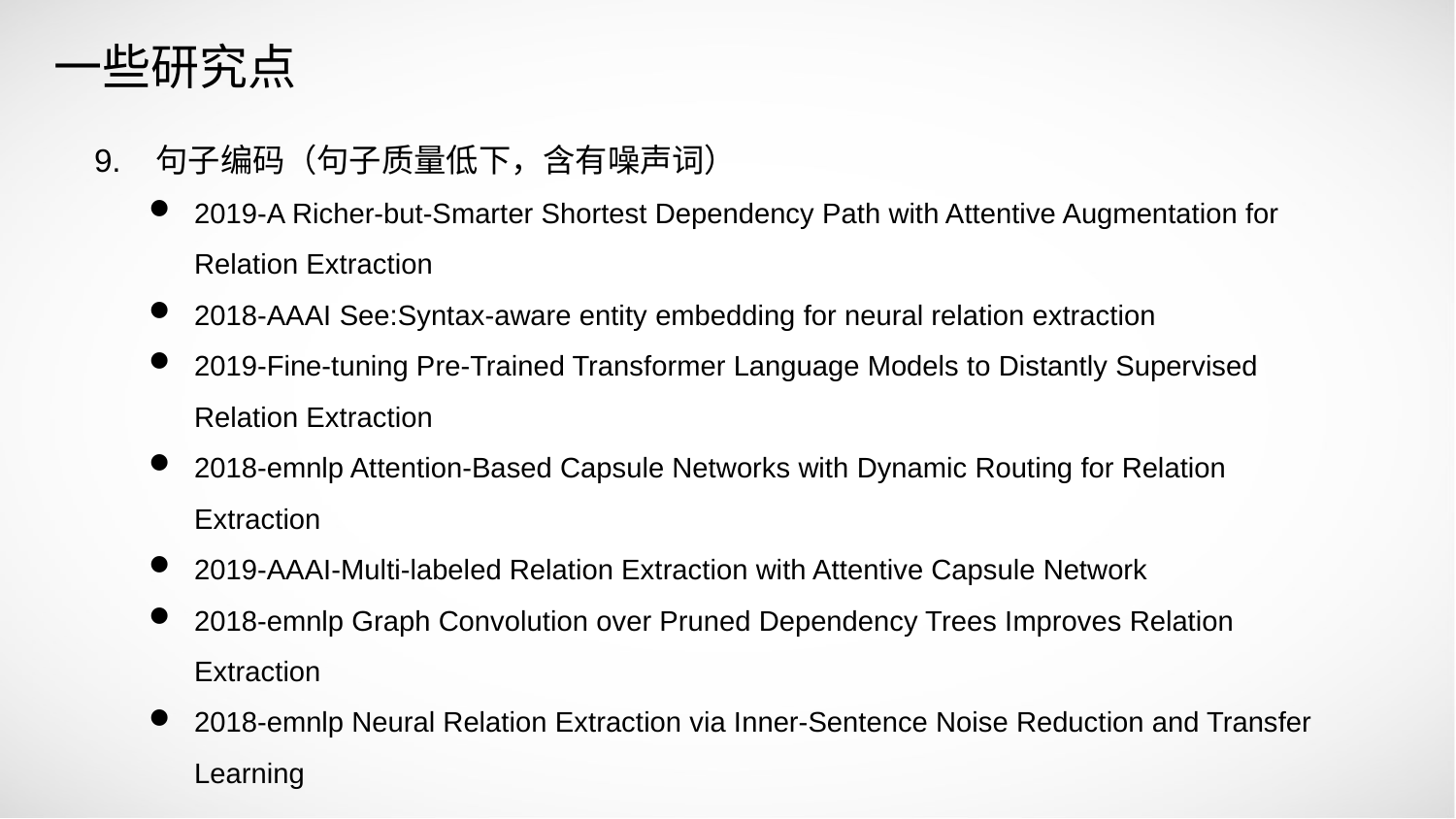

一些研究点
9.   句子编码（句子质量低下，含有噪声词）
2019-A Richer-but-Smarter Shortest Dependency Path with Attentive Augmentation for Relation Extraction
2018-AAAI See:Syntax-aware entity embedding for neural relation extraction
2019-Fine-tuning Pre-Trained Transformer Language Models to Distantly Supervised Relation Extraction
2018-emnlp Attention-Based Capsule Networks with Dynamic Routing for Relation Extraction
2019-AAAI-Multi-labeled Relation Extraction with Attentive Capsule Network
2018-emnlp Graph Convolution over Pruned Dependency Trees Improves Relation Extraction
2018-emnlp Neural Relation Extraction via Inner-Sentence Noise Reduction and Transfer Learning